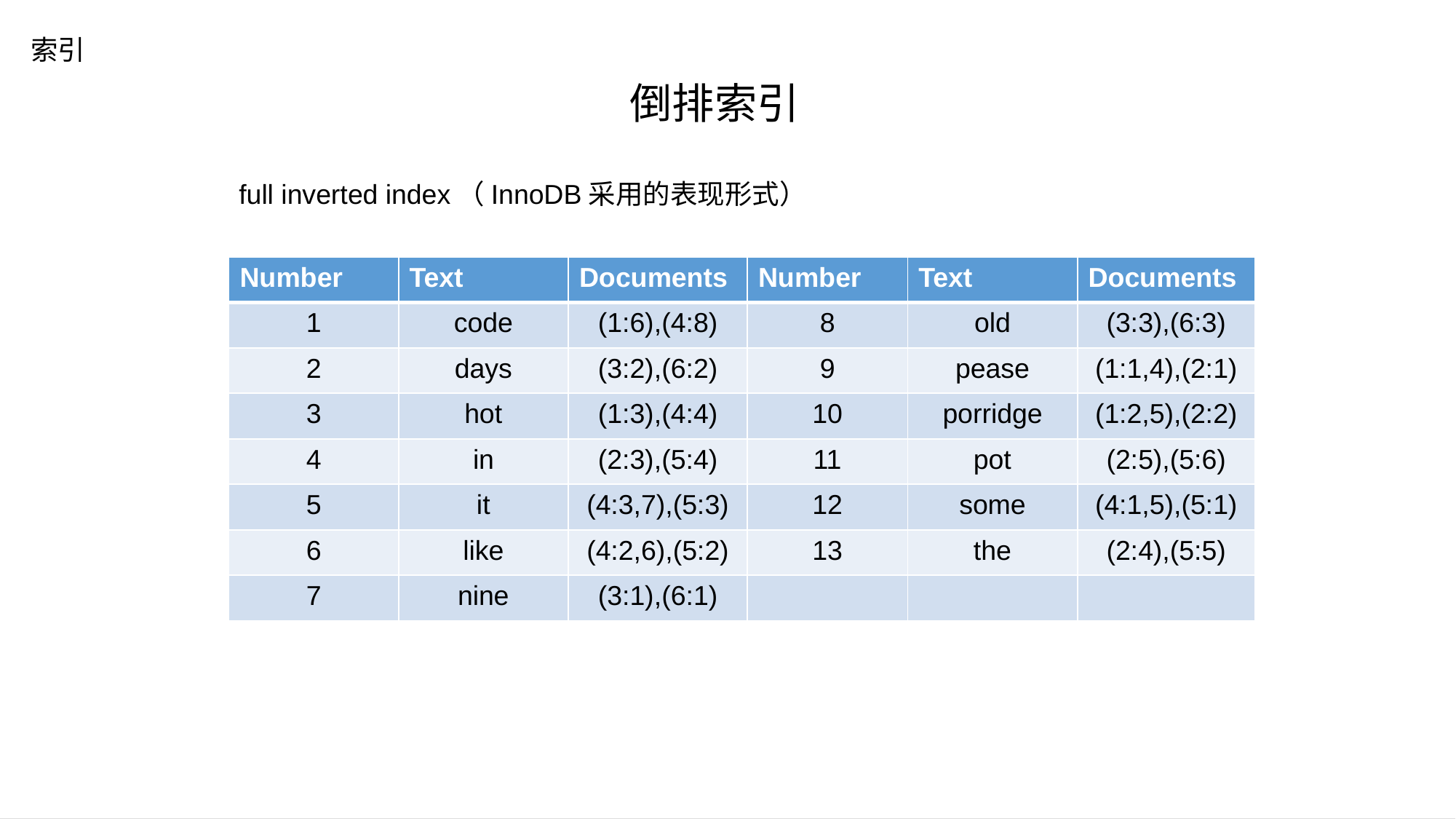

索引
倒排索引
full inverted index（InnoDB采用的表现形式）
| Number | Text | Documents | Number | Text | Documents |
| --- | --- | --- | --- | --- | --- |
| 1 | code | (1:6),(4:8) | 8 | old | (3:3),(6:3) |
| 2 | days | (3:2),(6:2) | 9 | pease | (1:1,4),(2:1) |
| 3 | hot | (1:3),(4:4) | 10 | porridge | (1:2,5),(2:2) |
| 4 | in | (2:3),(5:4) | 11 | pot | (2:5),(5:6) |
| 5 | it | (4:3,7),(5:3) | 12 | some | (4:1,5),(5:1) |
| 6 | like | (4:2,6),(5:2) | 13 | the | (2:4),(5:5) |
| 7 | nine | (3:1),(6:1) |  |  |  |
# 空白演示
在此输入您的封面副标题